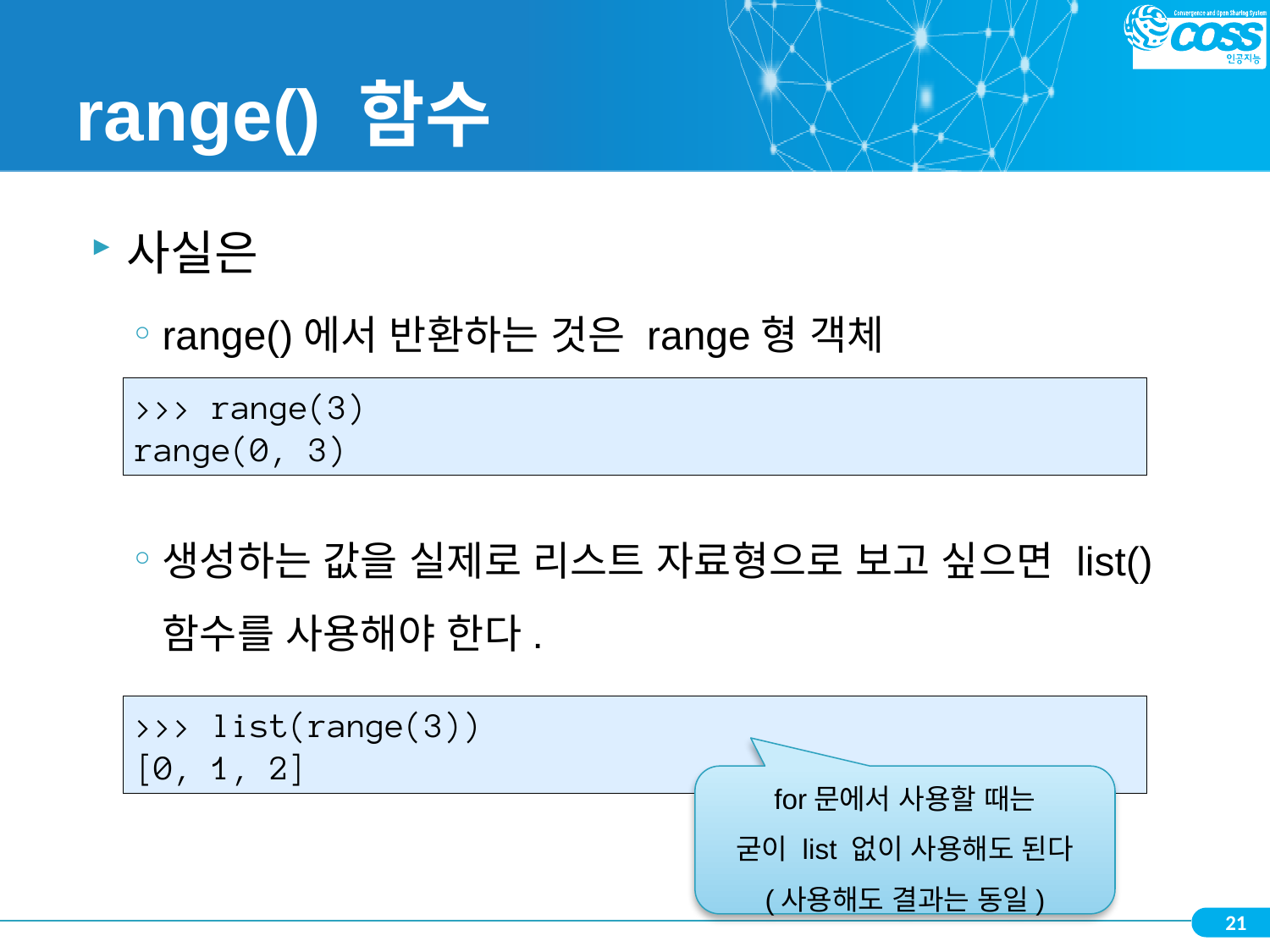

# range() 함수
사실은
range()에서 반환하는 것은 range형 객체

생성하는 값을 실제로 리스트 자료형으로 보고 싶으면 list() 함수를 사용해야 한다.
>>> range(3)
range(0, 3)
>>> list(range(3))
[0, 1, 2]
for문에서 사용할 때는
굳이 list 없이 사용해도 된다
(사용해도 결과는 동일)